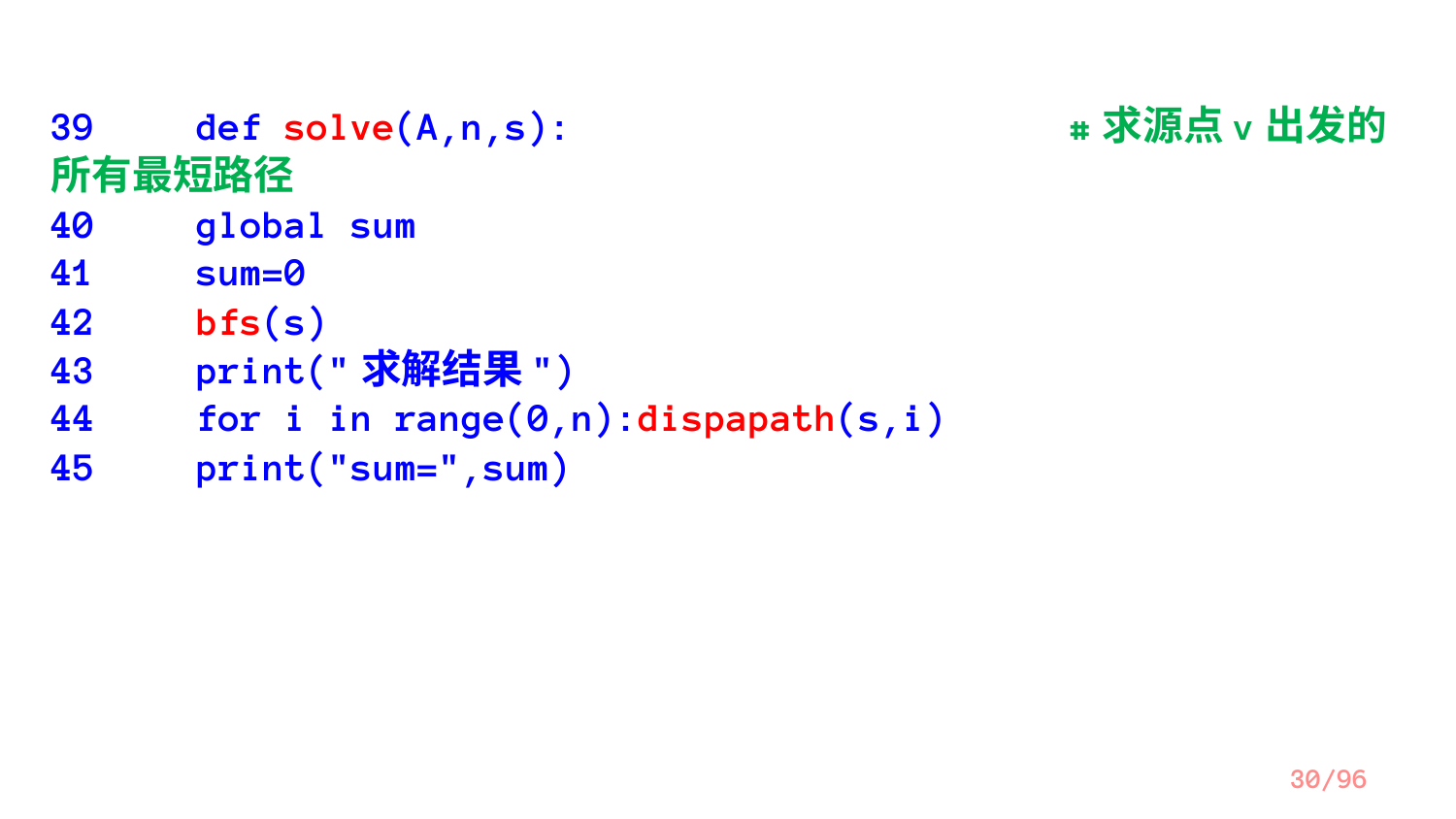

39	def solve(A,n,s):				#求源点v出发的所有最短路径
40 	global sum
41  	sum=0
42  	bfs(s)
43  	print("求解结果")
44  	for i in range(0,n):dispapath(s,i)
45  	print("sum=",sum)
30/96